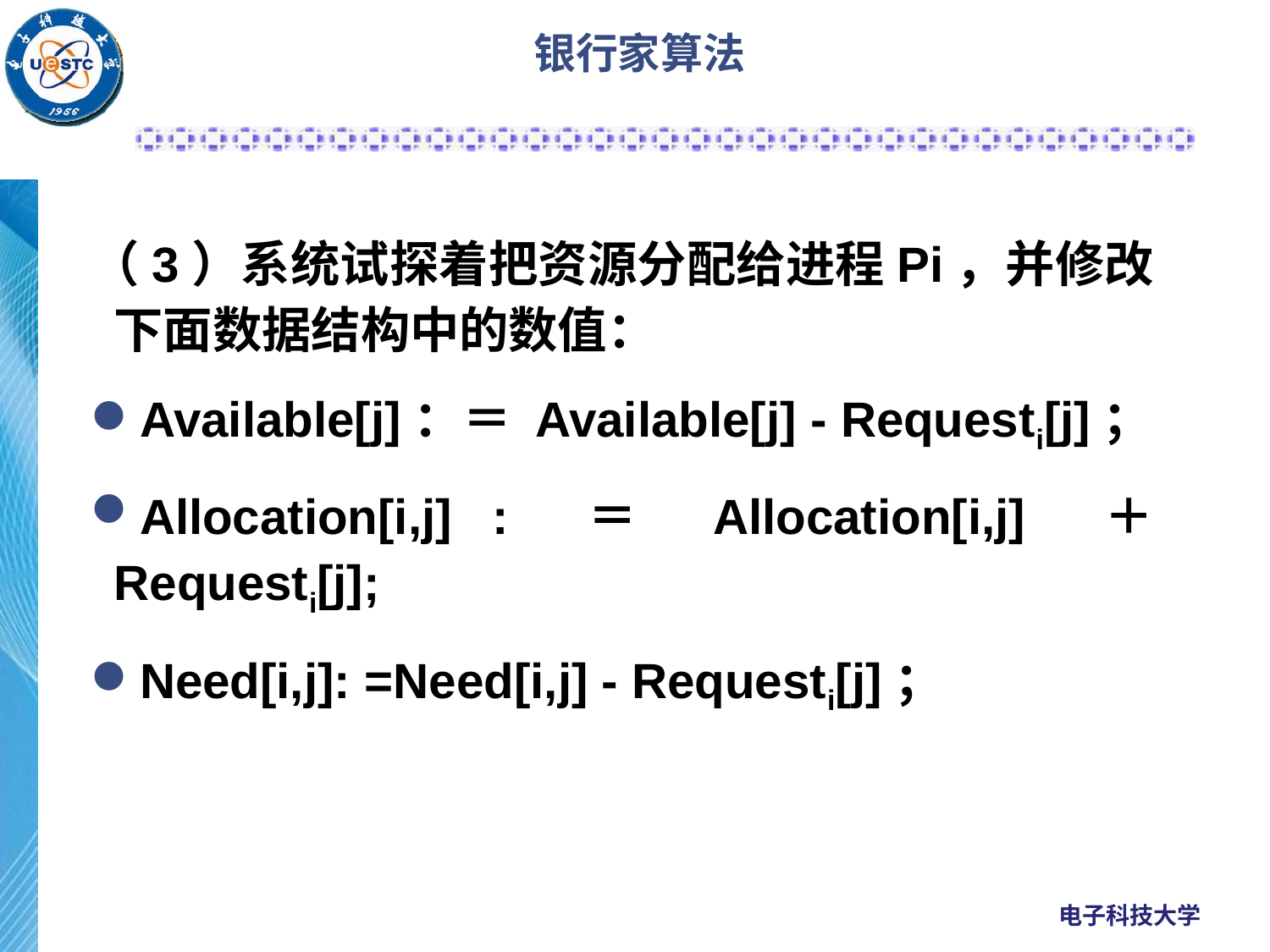

# 银行家算法
（3）系统试探着把资源分配给进程Pi，并修改下面数据结构中的数值：
Available[j]：＝ Available[j] - Requesti[j]；
Allocation[i,j] : ＝ Allocation[i,j] ＋ Requesti[j];
Need[i,j]: =Need[i,j] - Requesti[j]；